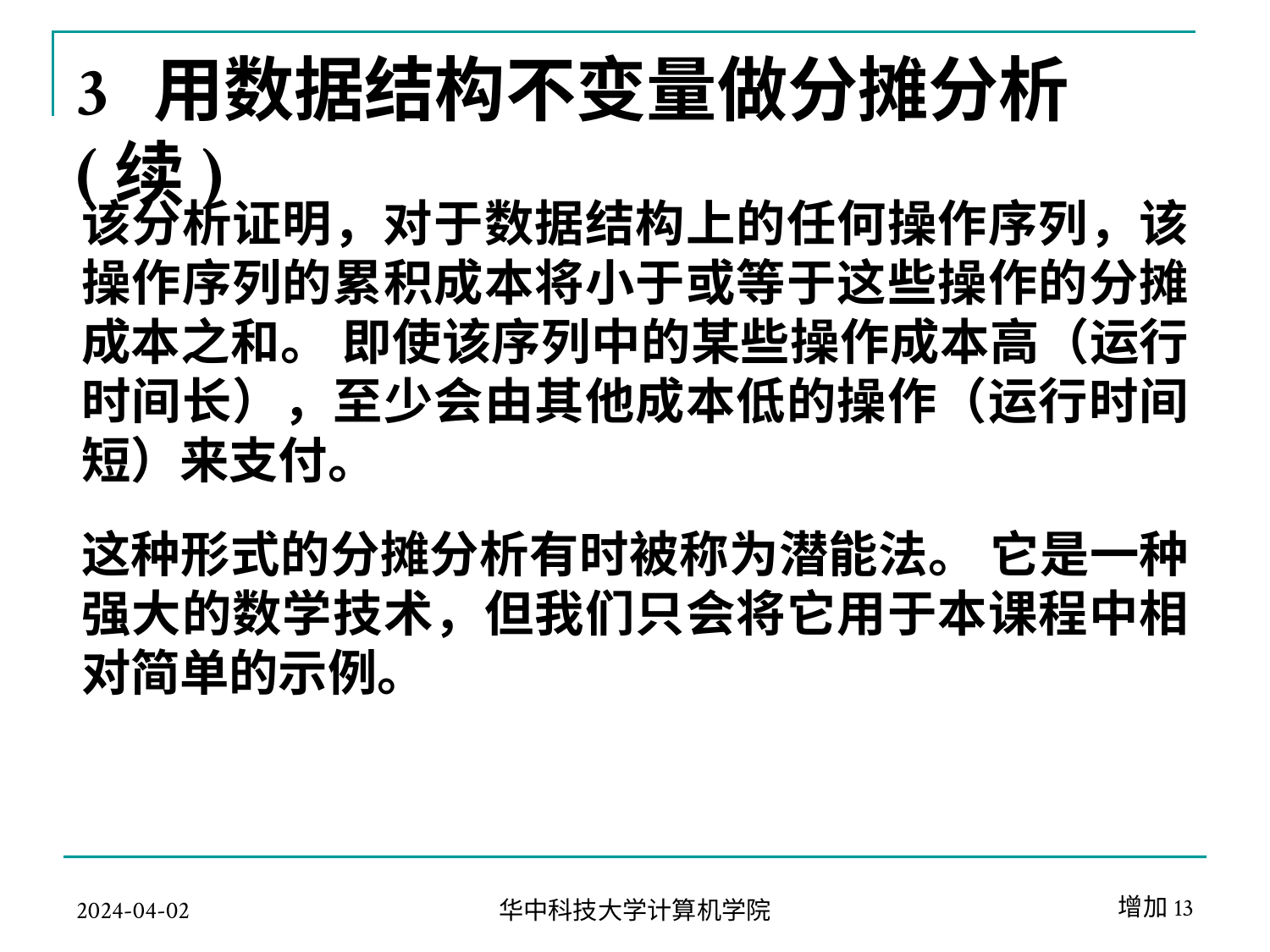

# 3  用数据结构不变量做分摊分析(续)
该分析证明，对于数据结构上的任何操作序列，该操作序列的累积成本将小于或等于这些操作的分摊成本之和。 即使该序列中的某些操作成本高（运行时间长），至少会由其他成本低的操作（运行时间短）来支付。
这种形式的分摊分析有时被称为潜能法。 它是一种强大的数学技术，但我们只会将它用于本课程中相对简单的示例。

2024-04-02
增加13
华中科技大学计算机学院